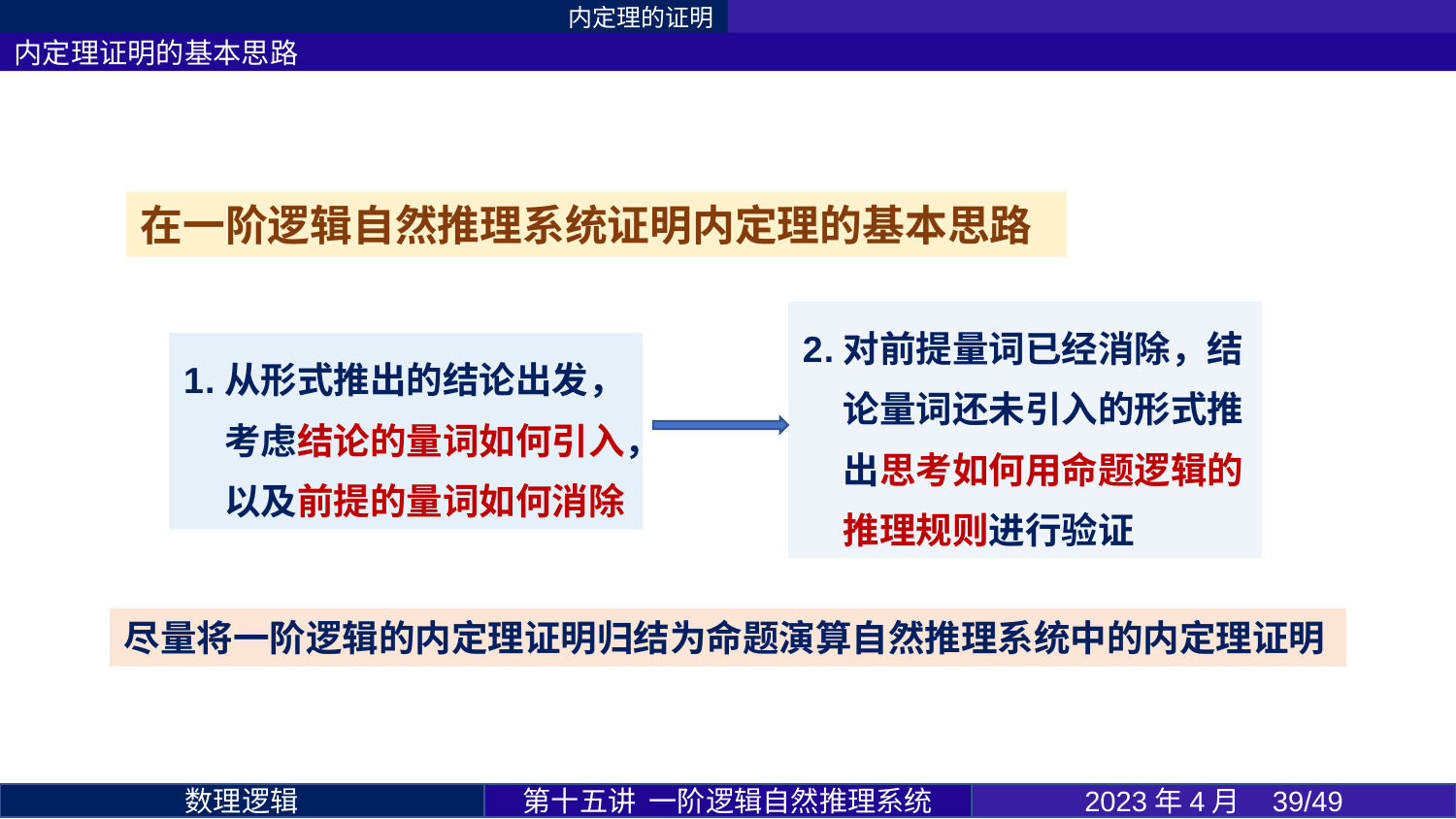

内定理的证明
内定理证明的基本思路
在一阶逻辑自然推理系统证明内定理的基本思路
对前提量词已经消除，结论量词还未引入的形式推出思考如何用命题逻辑的推理规则进行验证
从形式推出的结论出发，考虑结论的量词如何引入，以及前提的量词如何消除

尽量将一阶逻辑的内定理证明归结为命题演算自然推理系统中的内定理证明
第十五讲  一阶逻辑自然推理系统
2023年4月    39/49
数理逻辑